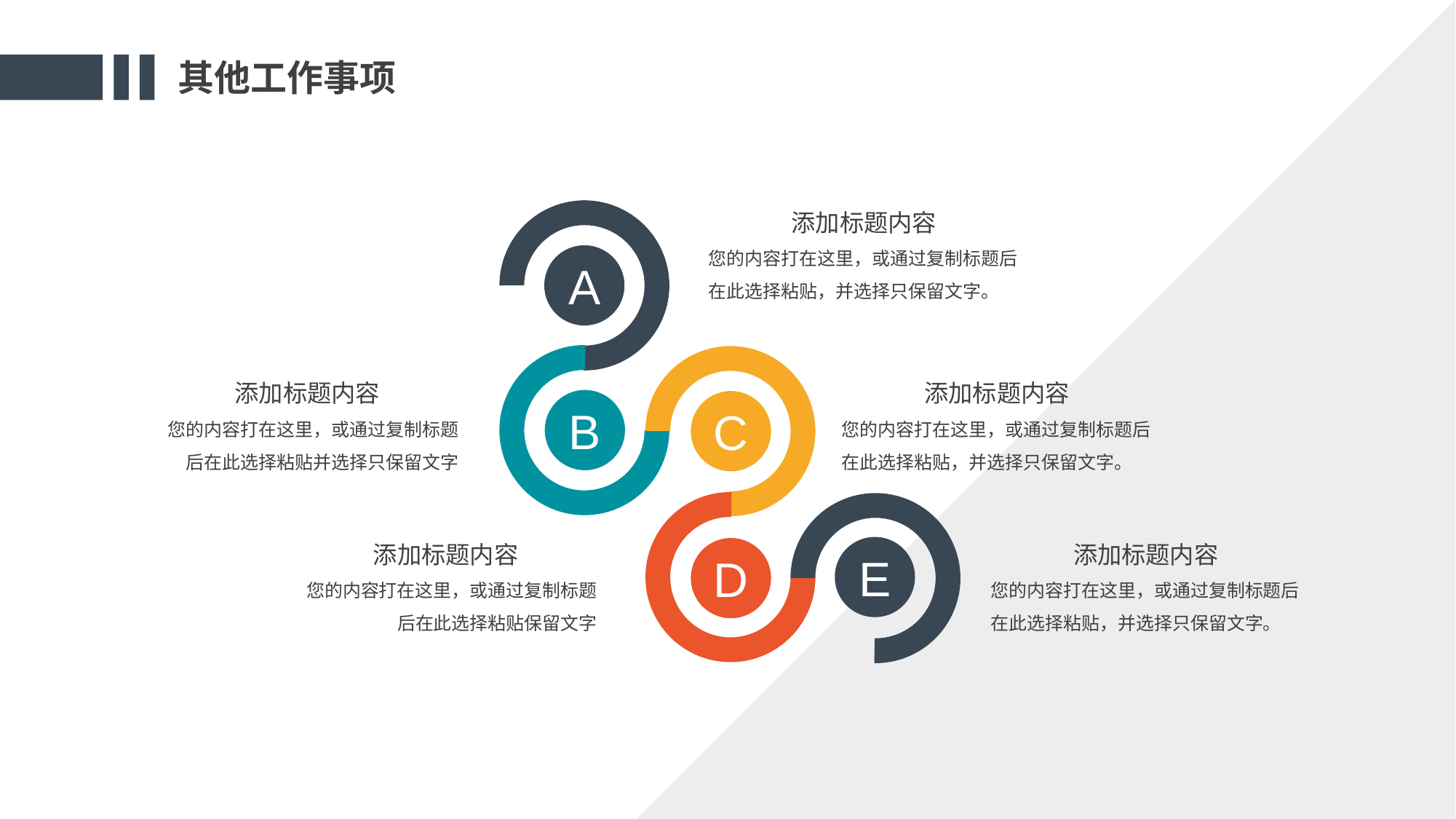

其他工作事项

添加标题内容
您的内容打在这里，或通过复制标题后在此选择粘贴，并选择只保留文字。
A

添加标题内容
您的内容打在这里，或通过复制标题后在此选择粘贴并选择只保留文字
添加标题内容
您的内容打在这里，或通过复制标题后在此选择粘贴，并选择只保留文字。
B
C

添加标题内容
您的内容打在这里，或通过复制标题后在此选择粘贴保留文字
添加标题内容
您的内容打在这里，或通过复制标题后在此选择粘贴，并选择只保留文字。
E
D